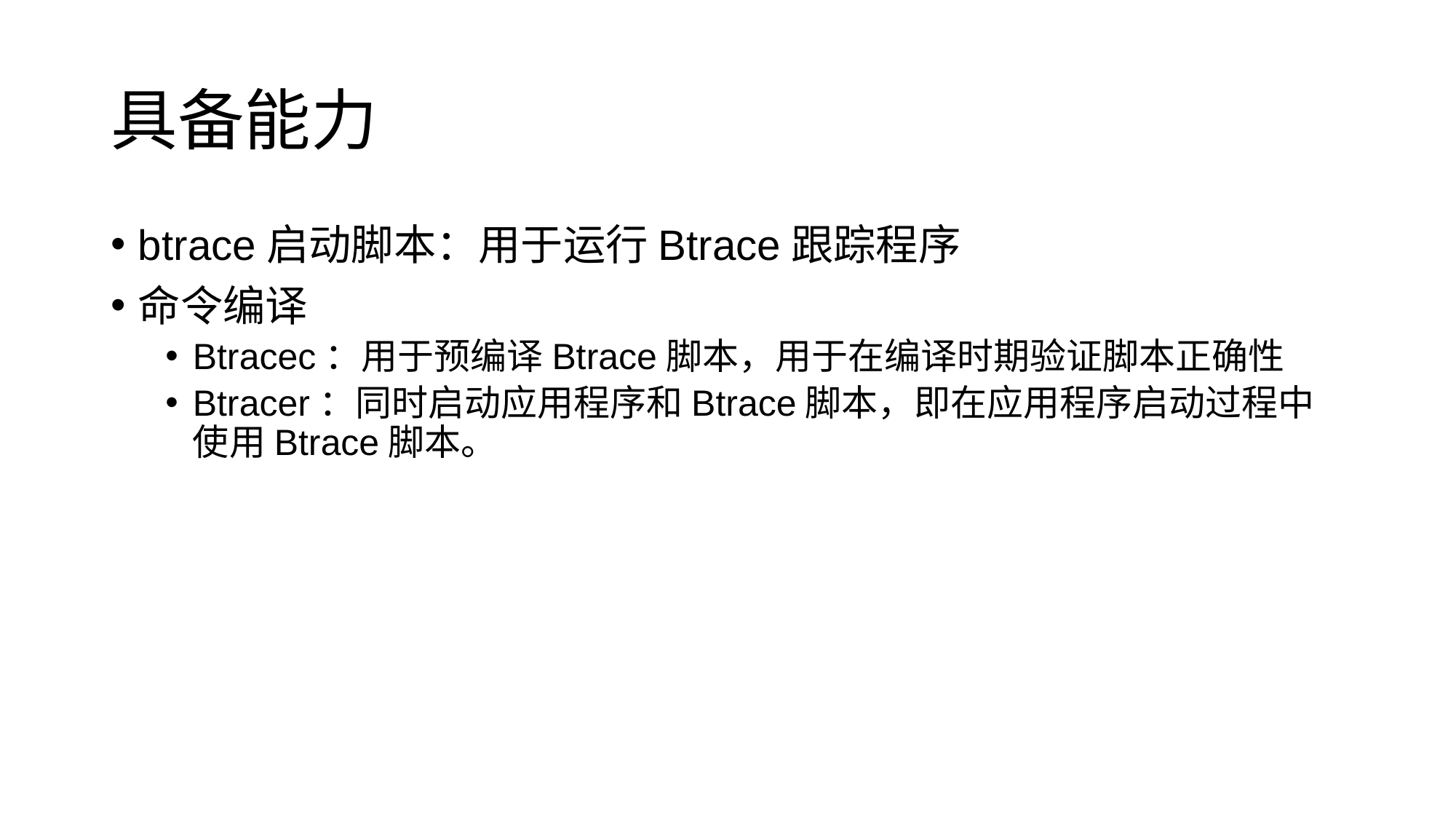

# 具备能力
btrace启动脚本：用于运行Btrace跟踪程序
命令编译
Btracec：用于预编译Btrace脚本，用于在编译时期验证脚本正确性
Btracer：同时启动应用程序和Btrace脚本，即在应用程序启动过程中使用Btrace脚本。